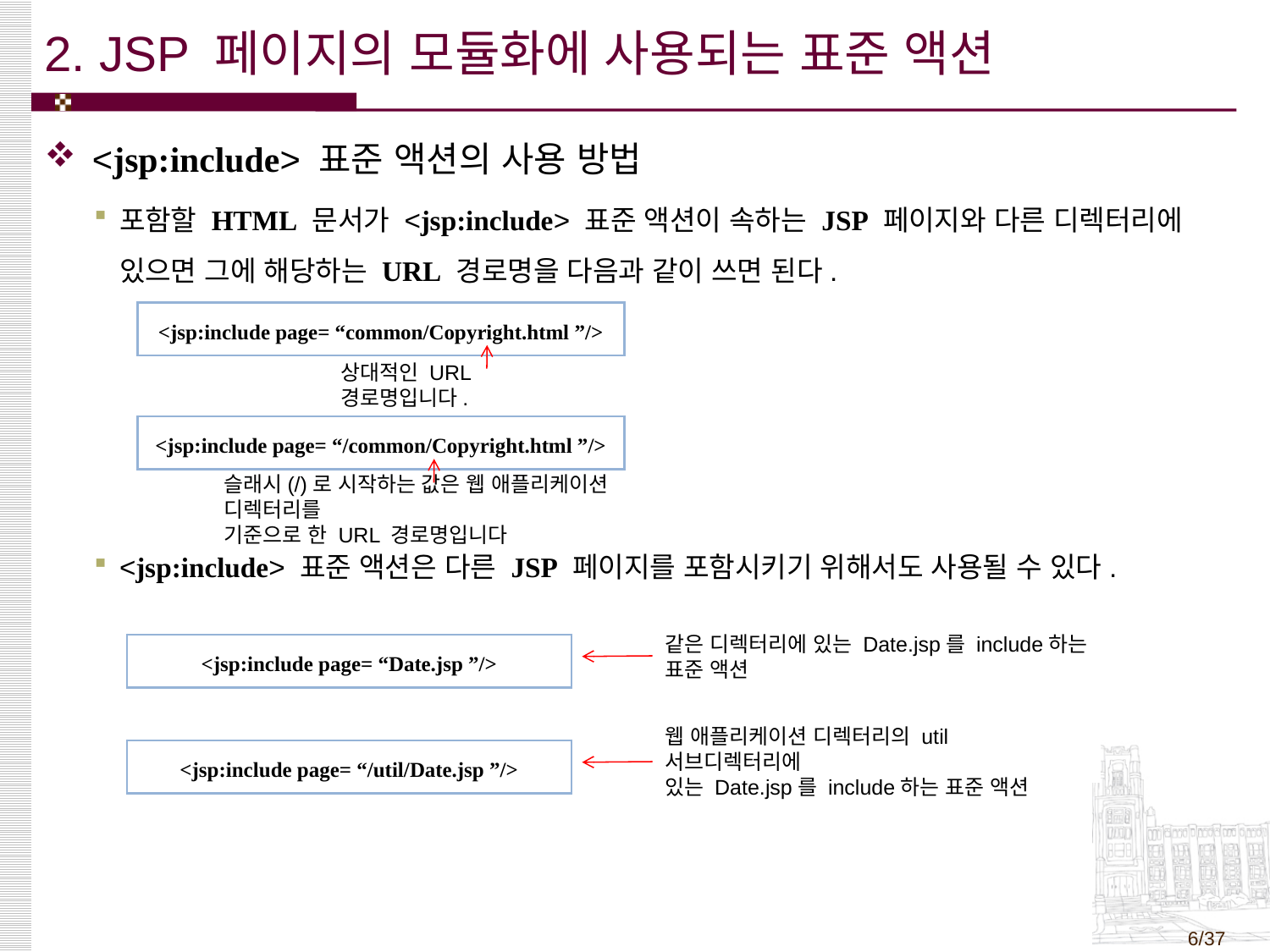

# 2. JSP 페이지의 모듈화에 사용되는 표준 액션
<jsp:include> 표준 액션의 사용 방법
포함할 HTML 문서가 <jsp:include> 표준 액션이 속하는 JSP 페이지와 다른 디렉터리에 있으면 그에 해당하는 URL 경로명을 다음과 같이 쓰면 된다.

<jsp:include> 표준 액션은 다른 JSP 페이지를 포함시키기 위해서도 사용될 수 있다.

| <jsp:include page= “common/Copyright.html ”/> |
| --- |
상대적인 URL 경로명입니다.
| <jsp:include page= “/common/Copyright.html ”/> |
| --- |
슬래시(/)로 시작하는 값은 웹 애플리케이션 디렉터리를
기준으로 한 URL 경로명입니다
| <jsp:include page= “Date.jsp ”/> |
| --- |
같은 디렉터리에 있는 Date.jsp를 include하는
표준 액션
| <jsp:include page= “/util/Date.jsp ”/> |
| --- |
웹 애플리케이션 디렉터리의 util 서브디렉터리에
있는 Date.jsp를 include하는 표준 액션